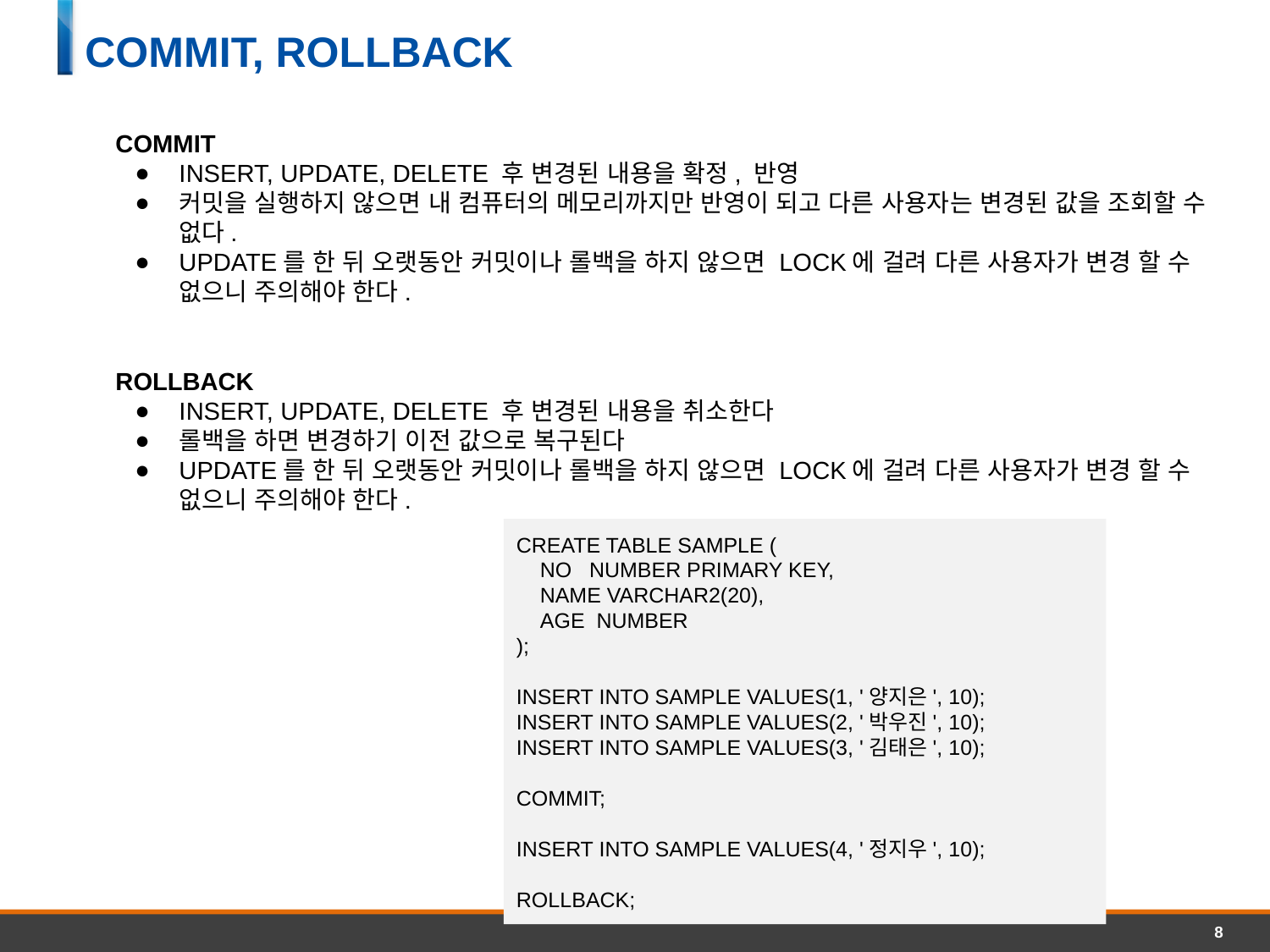

COMMIT, ROLLBACK
COMMIT
INSERT, UPDATE, DELETE 후 변경된 내용을 확정, 반영
커밋을 실행하지 않으면 내 컴퓨터의 메모리까지만 반영이 되고 다른 사용자는 변경된 값을 조회할 수 없다.
UPDATE를 한 뒤 오랫동안 커밋이나 롤백을 하지 않으면 LOCK에 걸려 다른 사용자가 변경 할 수 없으니 주의해야 한다.
ROLLBACK
INSERT, UPDATE, DELETE 후 변경된 내용을 취소한다
롤백을 하면 변경하기 이전 값으로 복구된다
UPDATE를 한 뒤 오랫동안 커밋이나 롤백을 하지 않으면 LOCK에 걸려 다른 사용자가 변경 할 수 없으니 주의해야 한다.
CREATE TABLE SAMPLE (
    NO   NUMBER PRIMARY KEY,
    NAME VARCHAR2(20),
    AGE  NUMBER
);

INSERT INTO SAMPLE VALUES(1, '양지은', 10);
INSERT INTO SAMPLE VALUES(2, '박우진', 10);
INSERT INTO SAMPLE VALUES(3, '김태은', 10);

COMMIT;

INSERT INTO SAMPLE VALUES(4, '정지우', 10);

ROLLBACK;